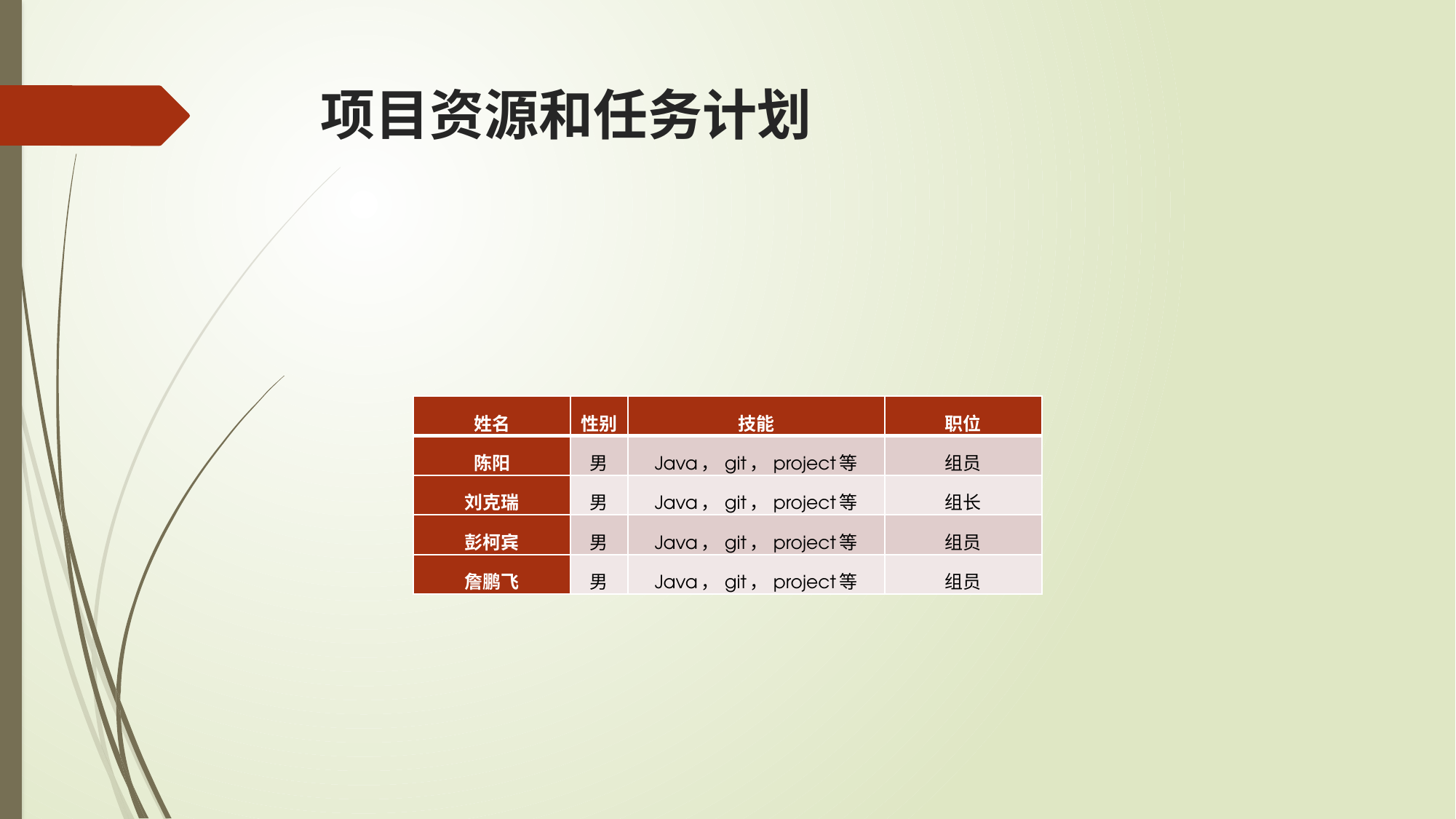

# 项目资源和任务计划
| 姓名 | 性别 | 技能 | 职位 |
| --- | --- | --- | --- |
| 陈阳 | 男 | Java，git，project等 | 组员 |
| 刘克瑞 | 男 | Java，git，project等 | 组长 |
| 彭柯宾 | 男 | Java，git，project等 | 组员 |
| 詹鹏飞 | 男 | Java，git，project等 | 组员 |